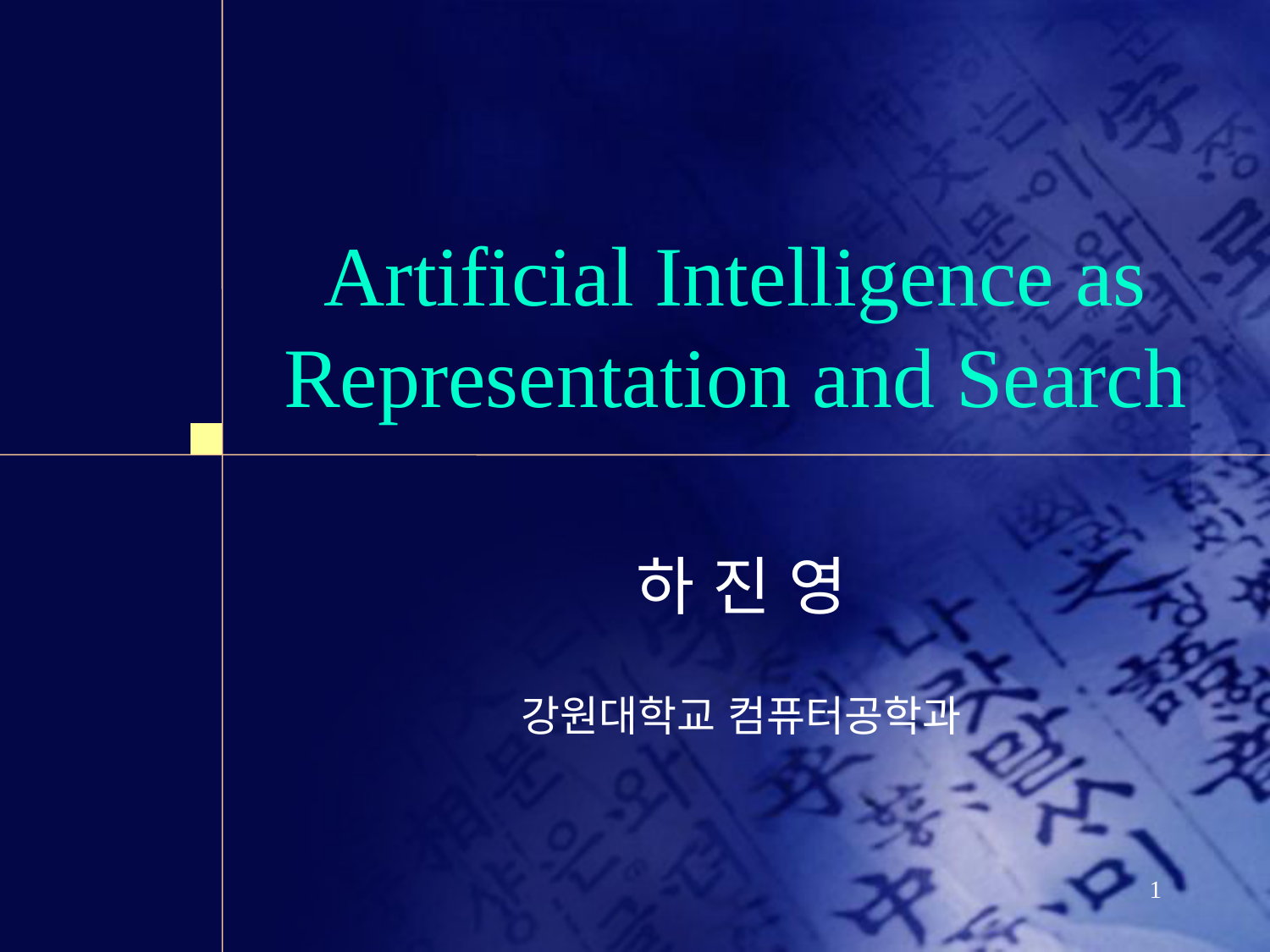

# Artificial Intelligence as Representation and Search
하 진 영

강원대학교 컴퓨터공학과
1